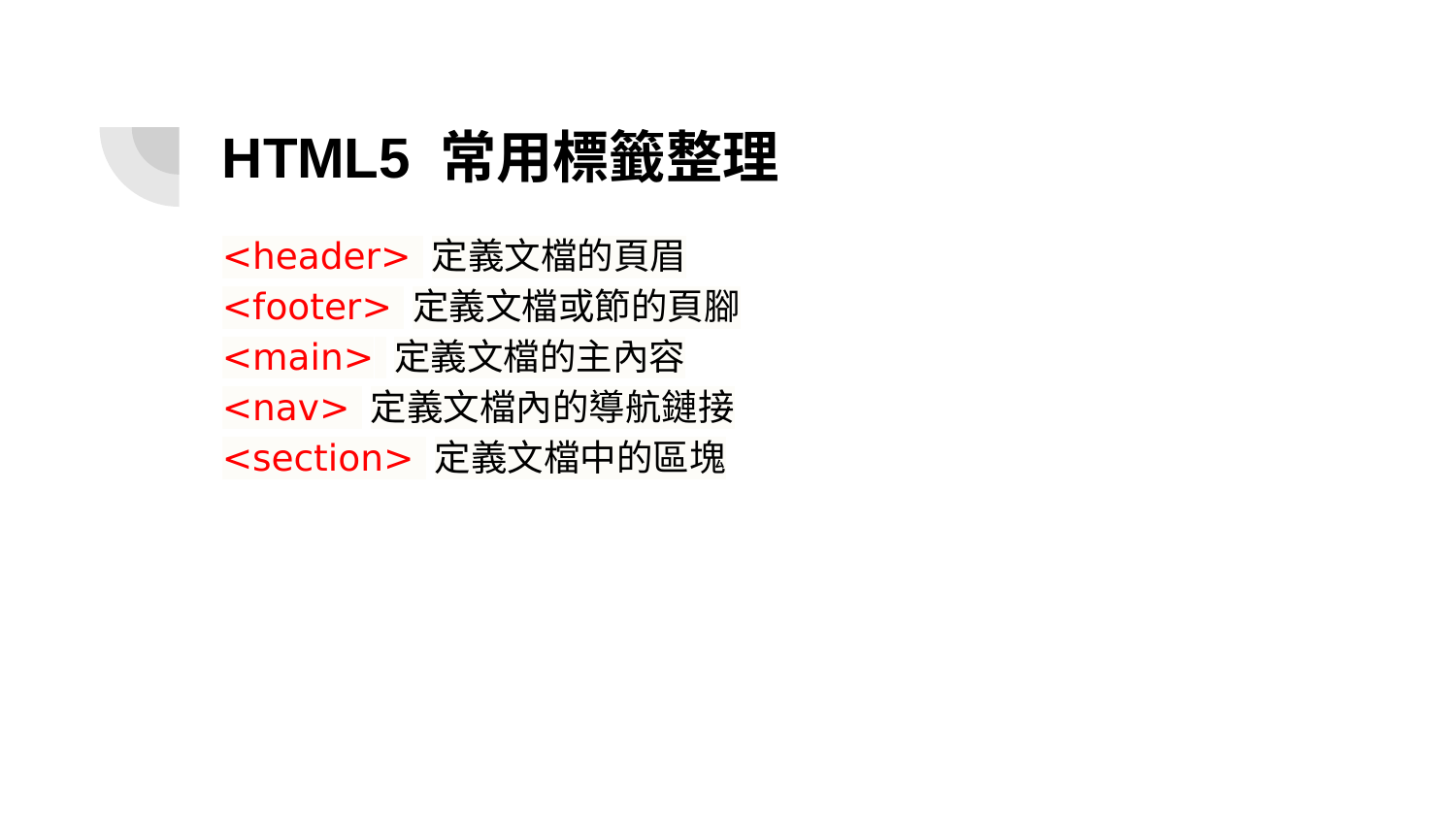

# HTML5 常用標籤整理
<header> 定義文檔的頁眉
<footer> 定義文檔或節的頁腳
<main> 定義文檔的主內容
<nav> 定義文檔內的導航鏈接
<section> 定義文檔中的區塊